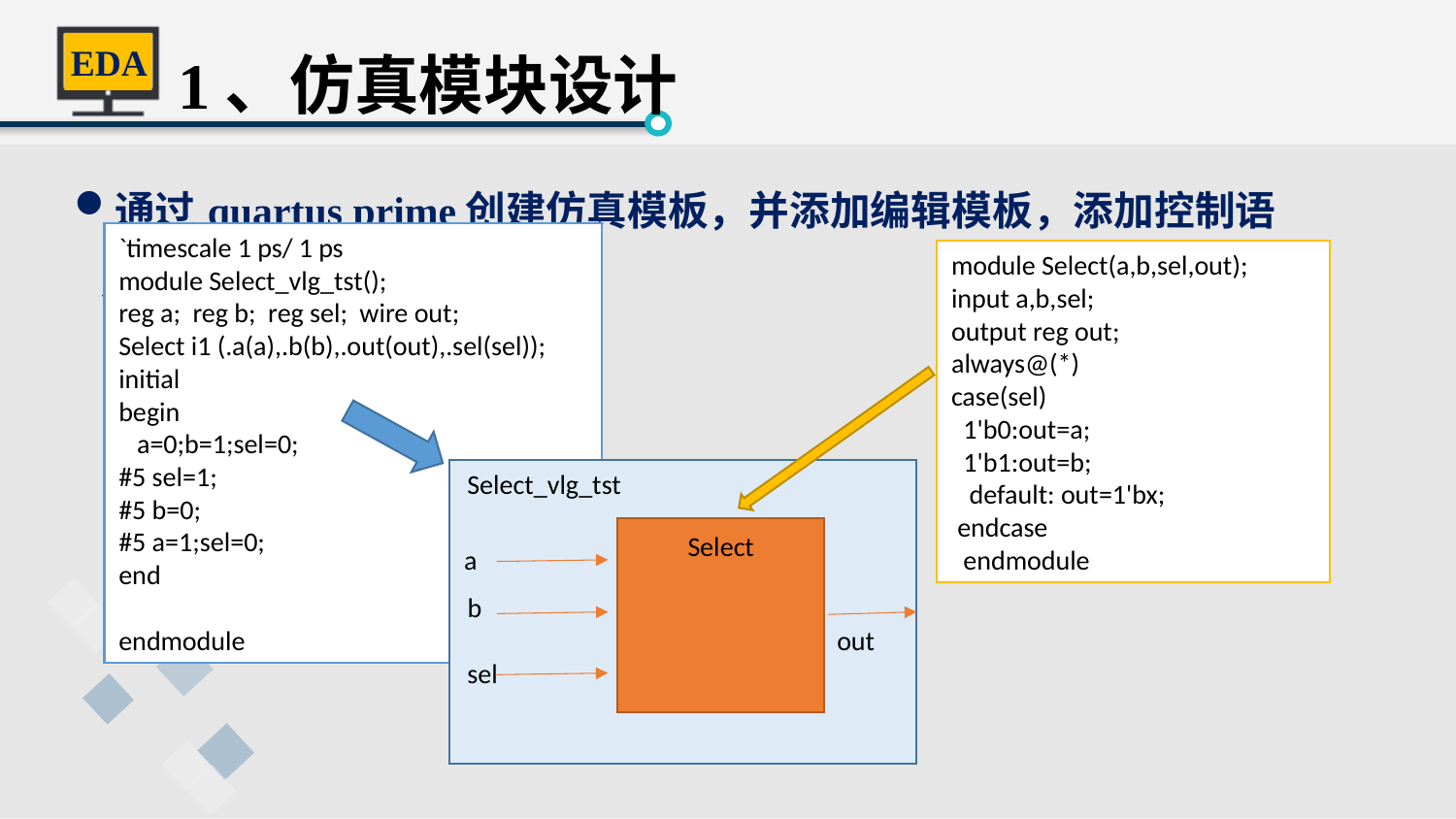

1、仿真模块设计
通过quartus prime创建仿真模板，并添加编辑模板，添加控制语句。
`timescale 1 ps/ 1 ps
module Select_vlg_tst();
reg a;  reg b;  reg sel;  wire out;
Select i1 (.a(a),.b(b),.out(out),.sel(sel));
initial
begin
   a=0;b=1;sel=0;
#5 sel=1;
#5 b=0;
#5 a=1;sel=0;
end
endmodule
module Select(a,b,sel,out);
input a,b,sel;
output reg out;
always@(*)
case(sel)
  1'b0:out=a;
  1'b1:out=b;
   default: out=1'bx;
 endcase
  endmodule

Select_vlg_tst

Select
a
b
out
sel